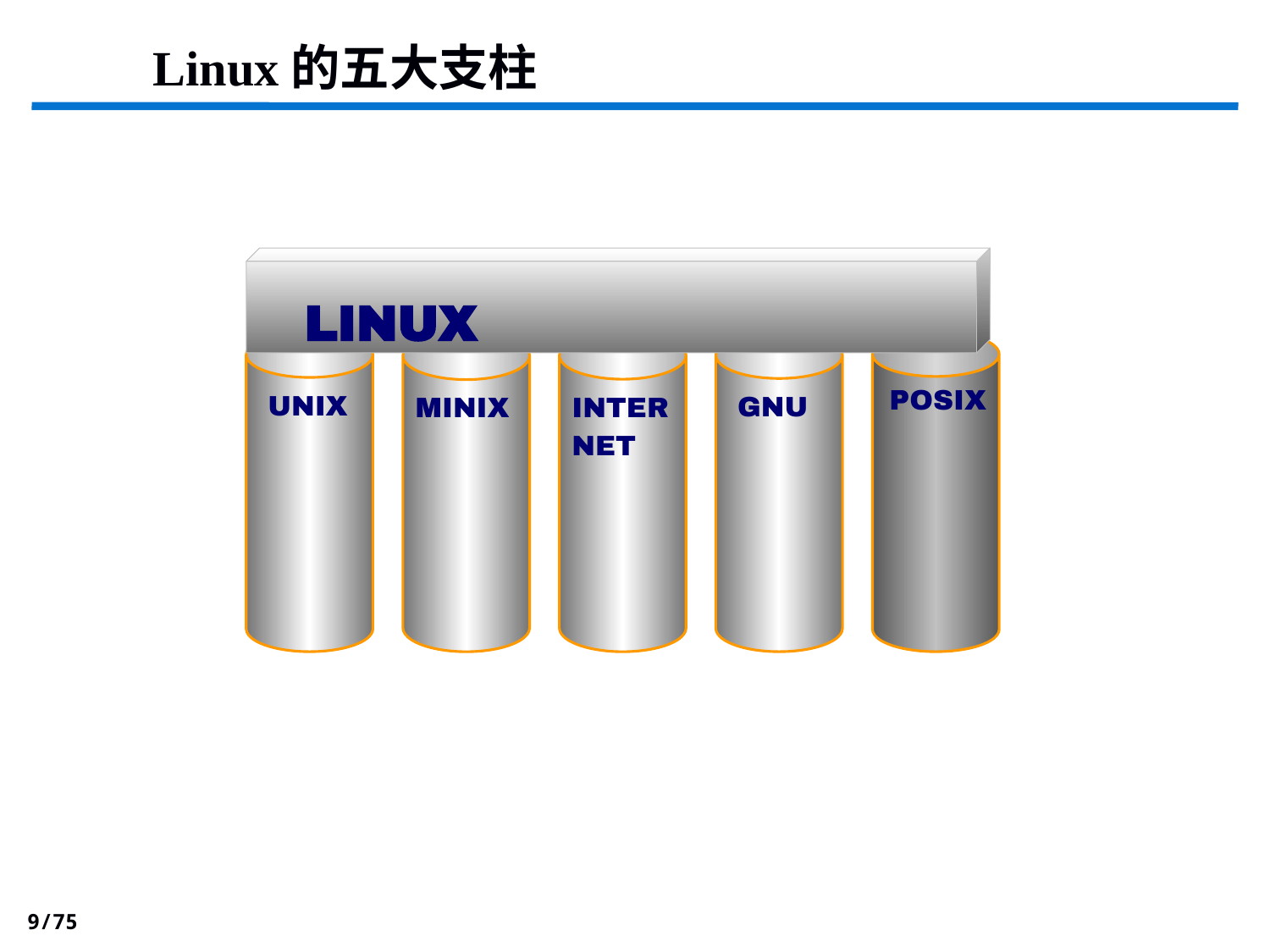

Linux的五大支柱

   LINUX
 UNIX
MINIX
INTERNET
 GNU
 POSIX